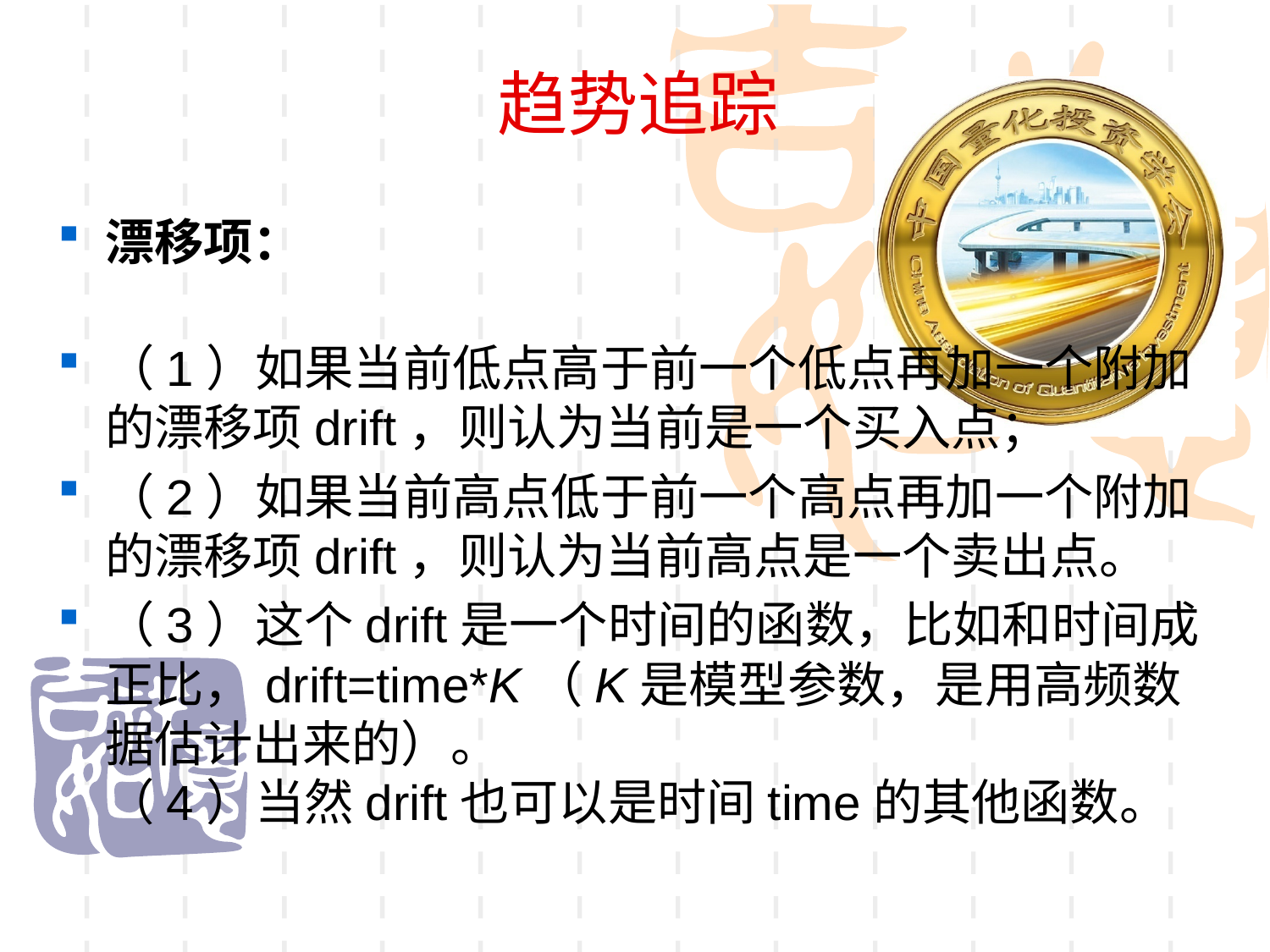

趋势追踪
漂移项：

（1）如果当前低点高于前一个低点再加一个附加
的漂移项drift，则认为当前是一个买入点；
（2）如果当前高点低于前一个高点再加一个附加
的漂移项drift，则认为当前高点是一个卖出点。
（3）这个drift是一个时间的函数，比如和时间成正比，drift=time*K（K是模型参数，是用高频数据估计出来的）。
（4）当然drift也可以是时间time的其他函数。